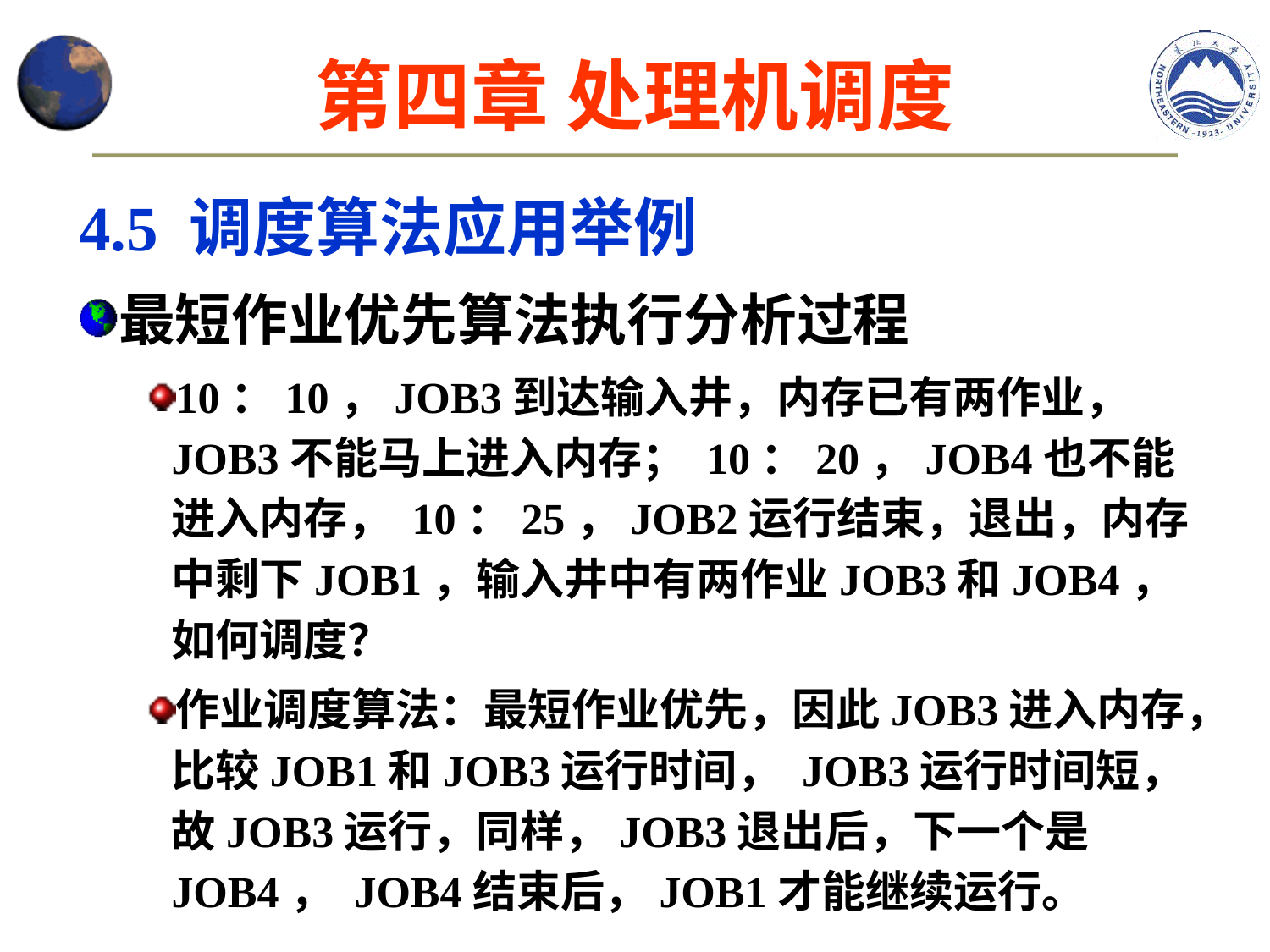

# 第四章 处理机调度
4.5 调度算法应用举例
最短作业优先算法执行分析过程
10：10，JOB3到达输入井，内存已有两作业， JOB3不能马上进入内存； 10：20，JOB4也不能进入内存， 10：25，JOB2运行结束，退出，内存中剩下JOB1，输入井中有两作业JOB3和JOB4，如何调度？
作业调度算法：最短作业优先，因此JOB3进入内存，比较JOB1和JOB3运行时间， JOB3运行时间短，故JOB3运行，同样，JOB3退出后，下一个是JOB4， JOB4结束后，JOB1才能继续运行。